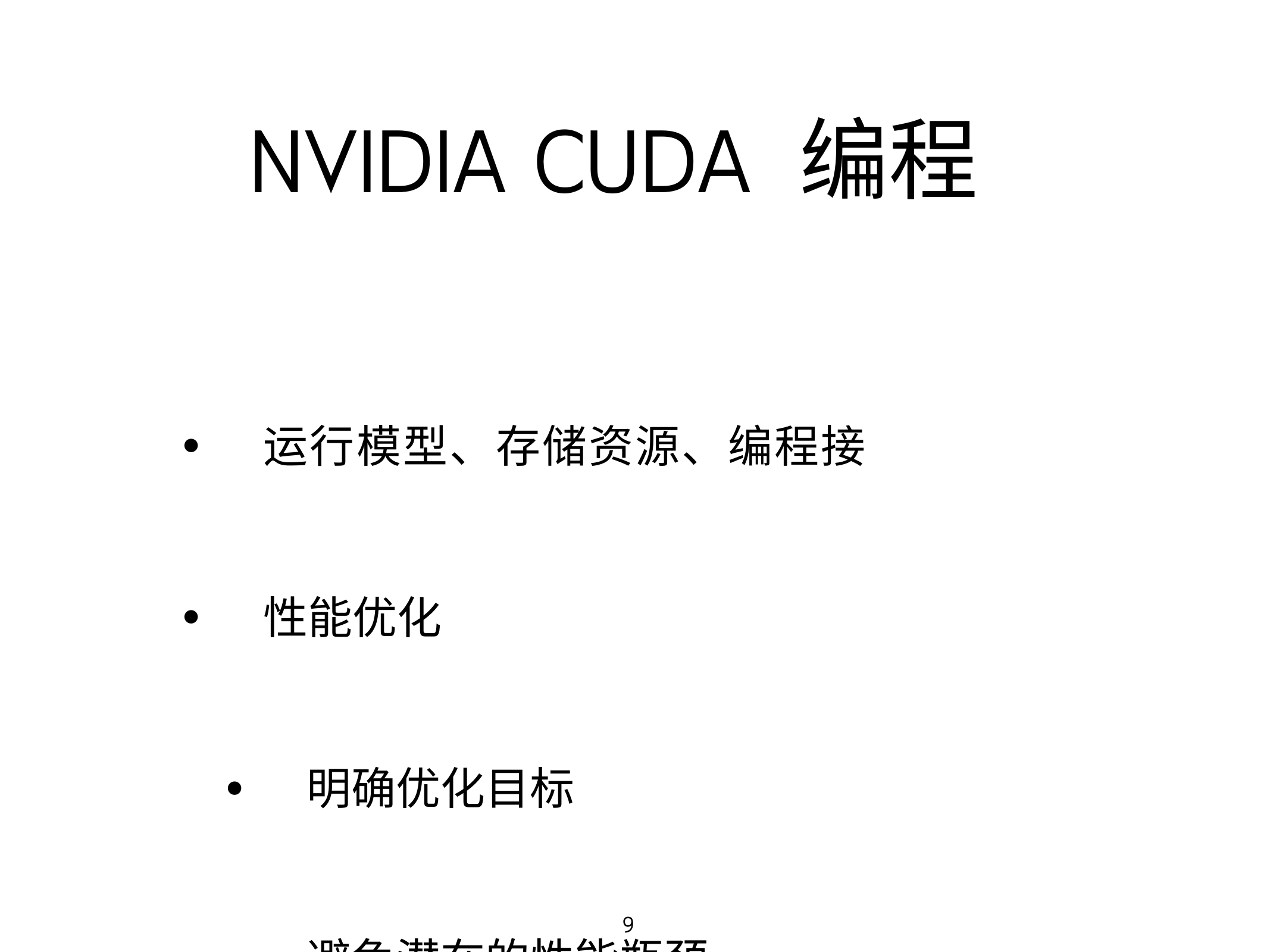

# NVIDIA CUDA 编程
• 运行模型、存储资源、编程接
• 性能优化
• 明确优化目标
• 避免潜在的性能瓶颈
9